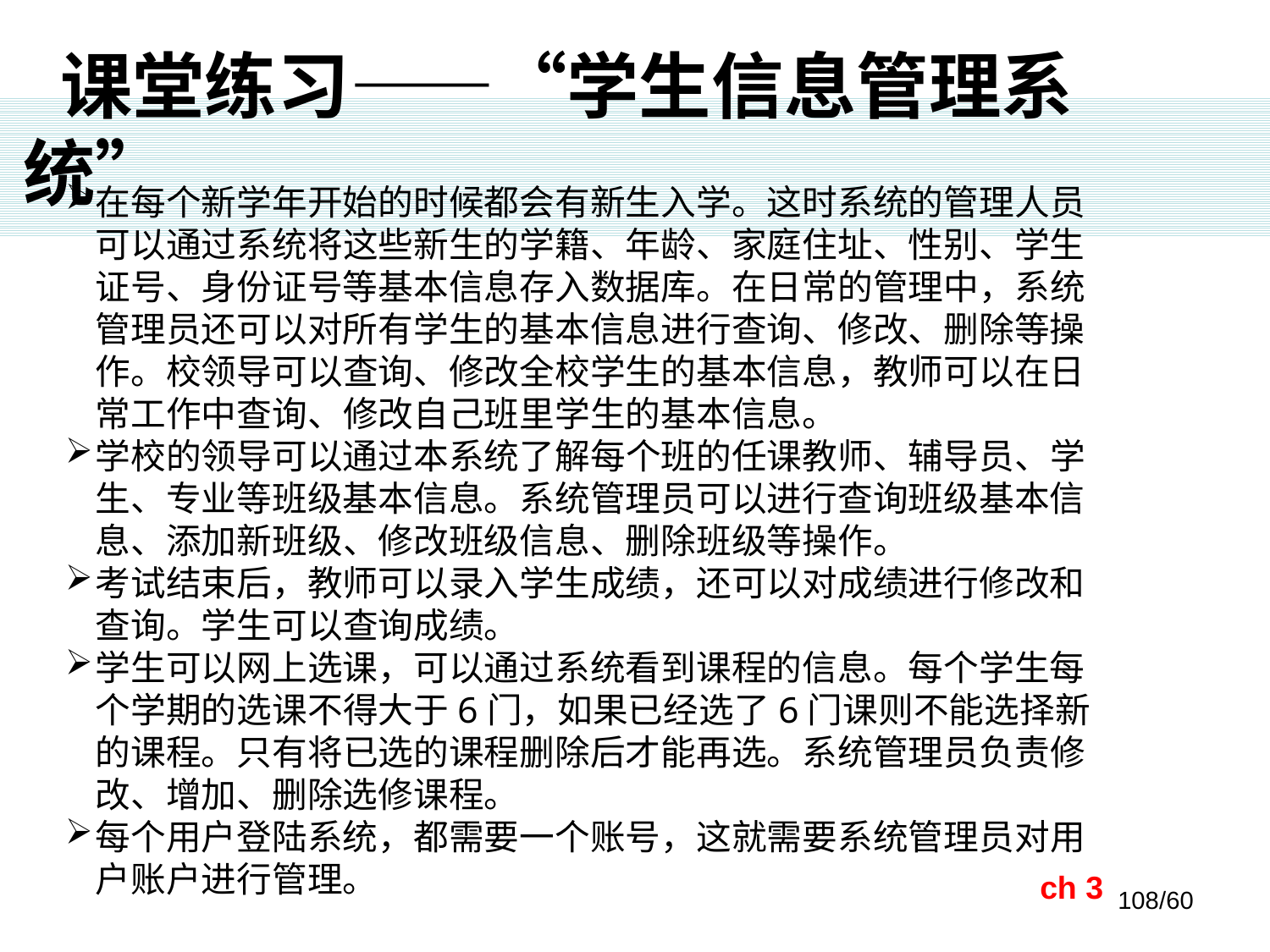

课堂练习——“学生信息管理系统”

在每个新学年开始的时候都会有新生入学。这时系统的管理人员可以通过系统将这些新生的学籍、年龄、家庭住址、性别、学生证号、身份证号等基本信息存入数据库。在日常的管理中，系统管理员还可以对所有学生的基本信息进行查询、修改、删除等操作。校领导可以查询、修改全校学生的基本信息，教师可以在日常工作中查询、修改自己班里学生的基本信息。
学校的领导可以通过本系统了解每个班的任课教师、辅导员、学生、专业等班级基本信息。系统管理员可以进行查询班级基本信息、添加新班级、修改班级信息、删除班级等操作。
考试结束后，教师可以录入学生成绩，还可以对成绩进行修改和查询。学生可以查询成绩。
学生可以网上选课，可以通过系统看到课程的信息。每个学生每个学期的选课不得大于6门，如果已经选了6门课则不能选择新的课程。只有将已选的课程删除后才能再选。系统管理员负责修改、增加、删除选修课程。
每个用户登陆系统，都需要一个账号，这就需要系统管理员对用户账户进行管理。
ch 3
108/60